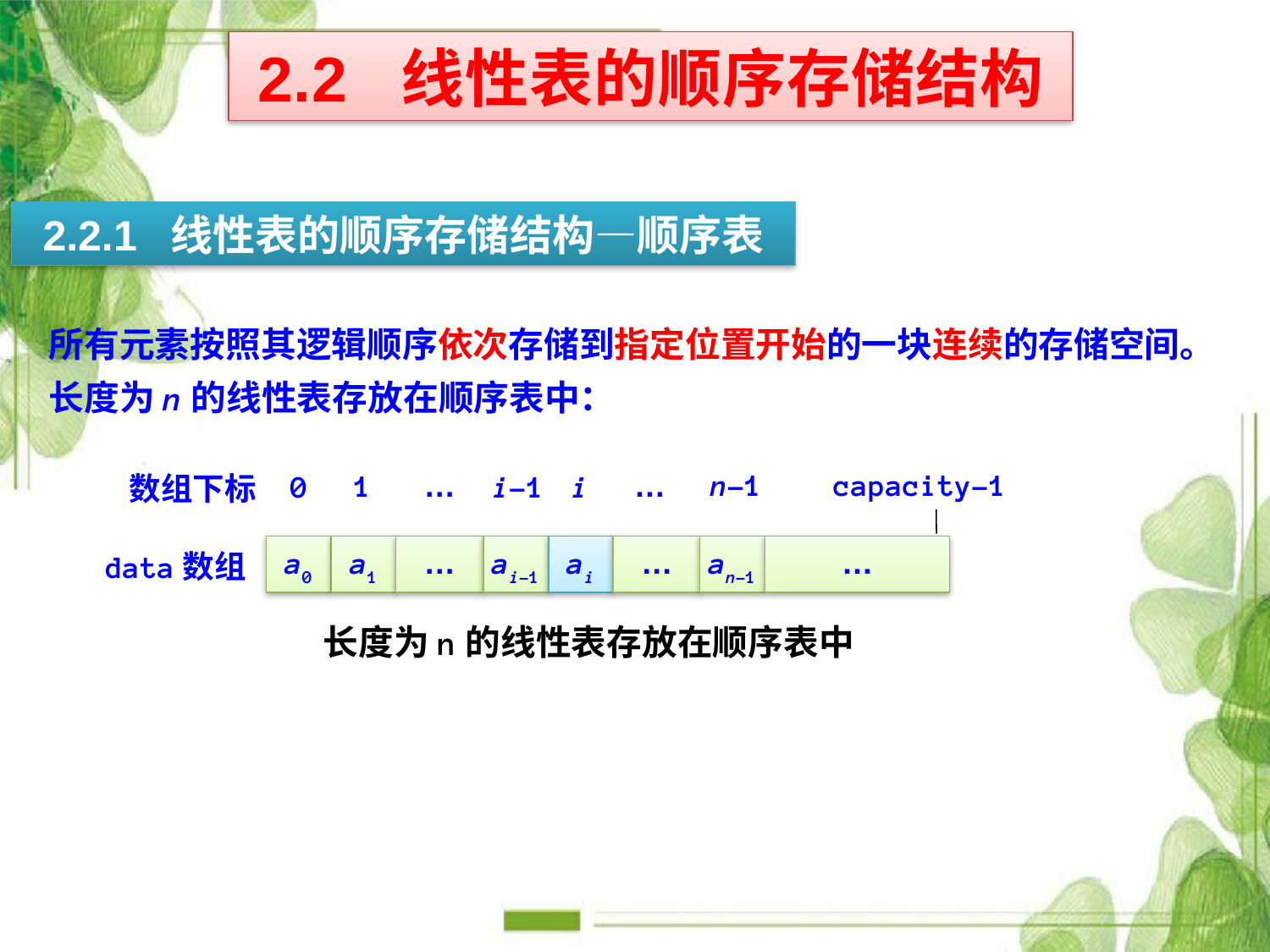

2.2  线性表的顺序存储结构
2.2.1  线性表的顺序存储结构—顺序表
所有元素按照其逻辑顺序依次存储到指定位置开始的一块连续的存储空间。长度为n的线性表存放在顺序表中：
n-1
capacity-1
…
1
…
i-1
i
0
数组下标

a0
a1
…
ai-1
ai
…
an-1
…
data数组
长度为n的线性表存放在顺序表中